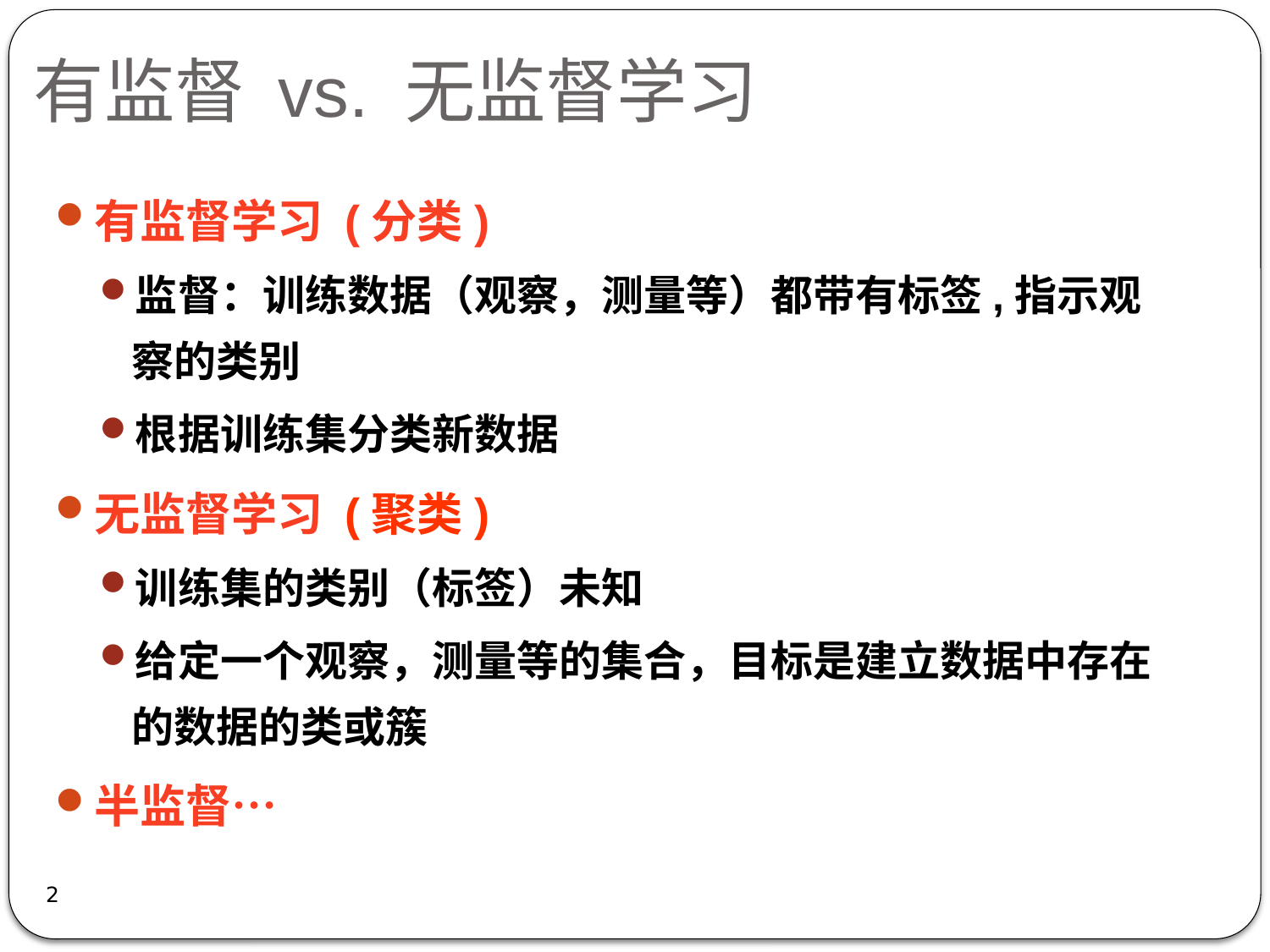

# 有监督 vs. 无监督学习
有监督学习 (分类)
监督：训练数据（观察，测量等）都带有标签,指示观察的类别
根据训练集分类新数据
无监督学习 (聚类)
训练集的类别（标签）未知
给定一个观察，测量等的集合，目标是建立数据中存在的数据的类或簇
半监督…
2